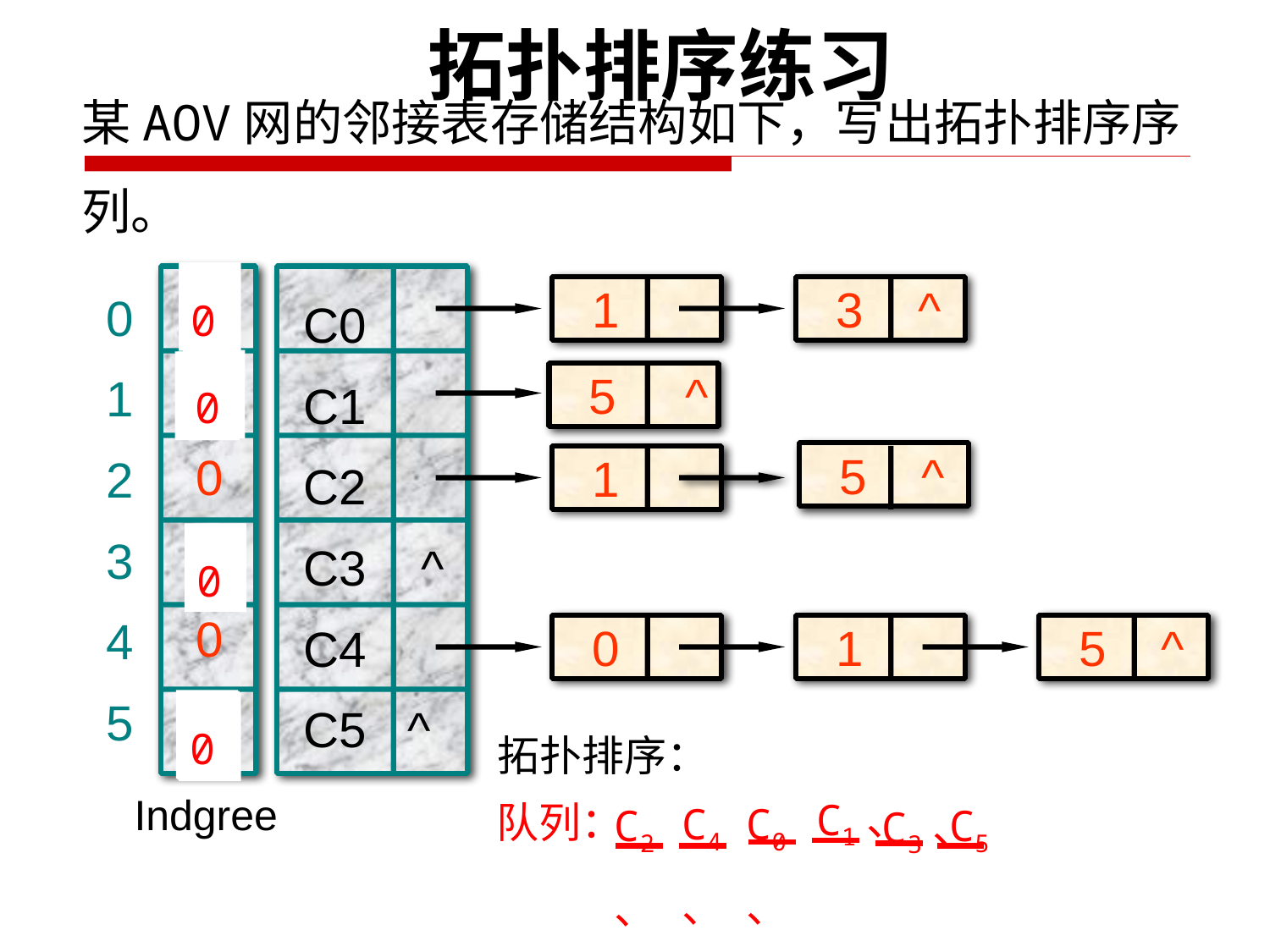

拓扑排序练习
某AOV网的邻接表存储结构如下，写出拓扑排序序列。
0

1
3
0
1
0
3
 C0
 C1
 C2
 C3    ^
 C4
 C5   ^

0
1
2
3
4
5
  1

  3    ^

0

1
2

  5     ^

  5    ^
  1

0

  0

  1

  5    ^

1
0
2
拓扑排序：
C1、
C0、
C4、
C5
C2、
队列：
C3、
Indgree